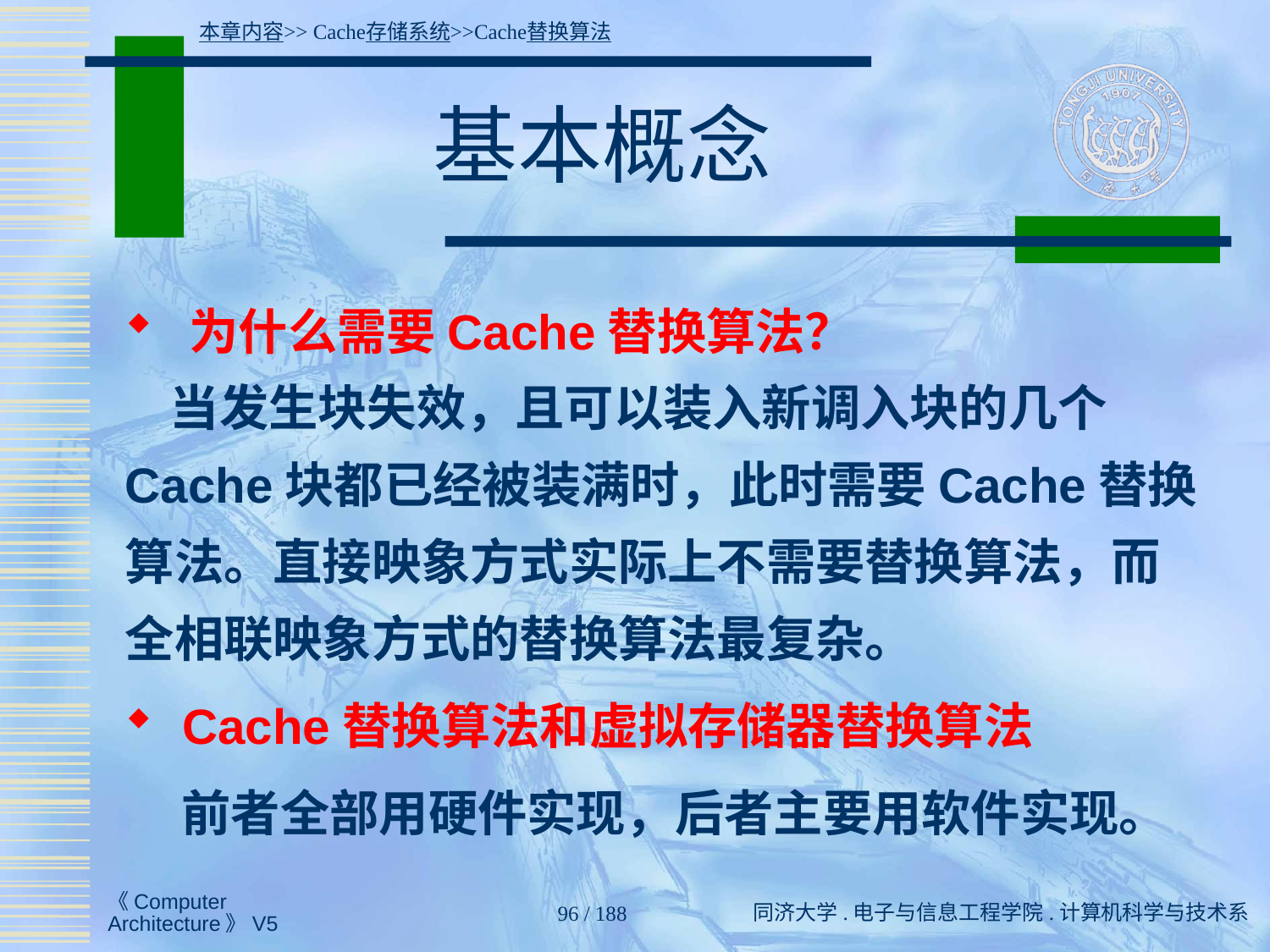

本章内容>> Cache存储系统>>Cache替换算法
# 基本概念
  为什么需要Cache替换算法？
    当发生块失效，且可以装入新调入块的几个Cache块都已经被装满时，此时需要Cache替换算法。直接映象方式实际上不需要替换算法，而全相联映象方式的替换算法最复杂。
  Cache替换算法和虚拟存储器替换算法
    前者全部用硬件实现，后者主要用软件实现。